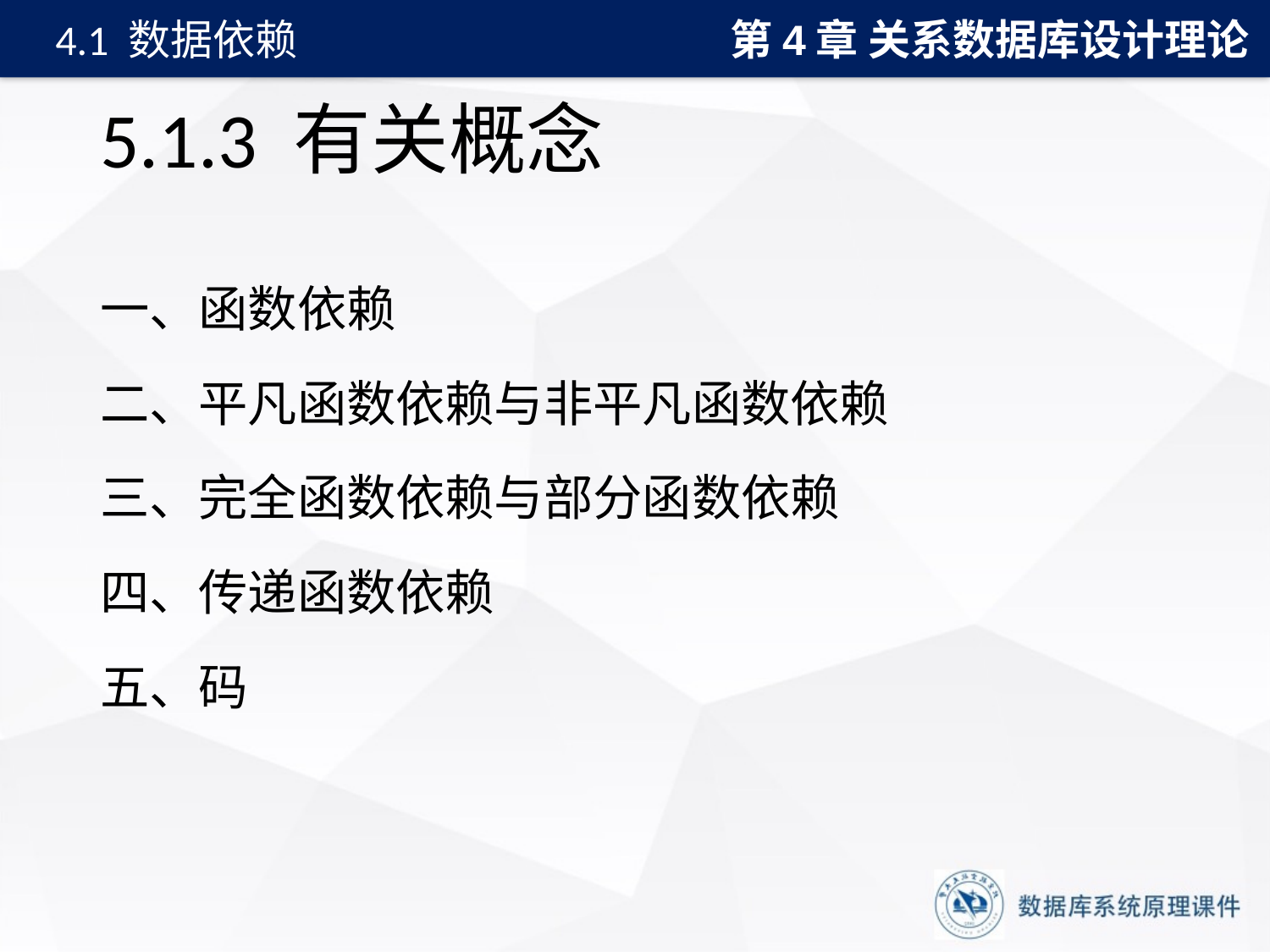

第4章 关系数据库设计理论
4.1 数据依赖
# 5.1.3 有关概念
一、函数依赖
二、平凡函数依赖与非平凡函数依赖
三、完全函数依赖与部分函数依赖
四、传递函数依赖
五、码